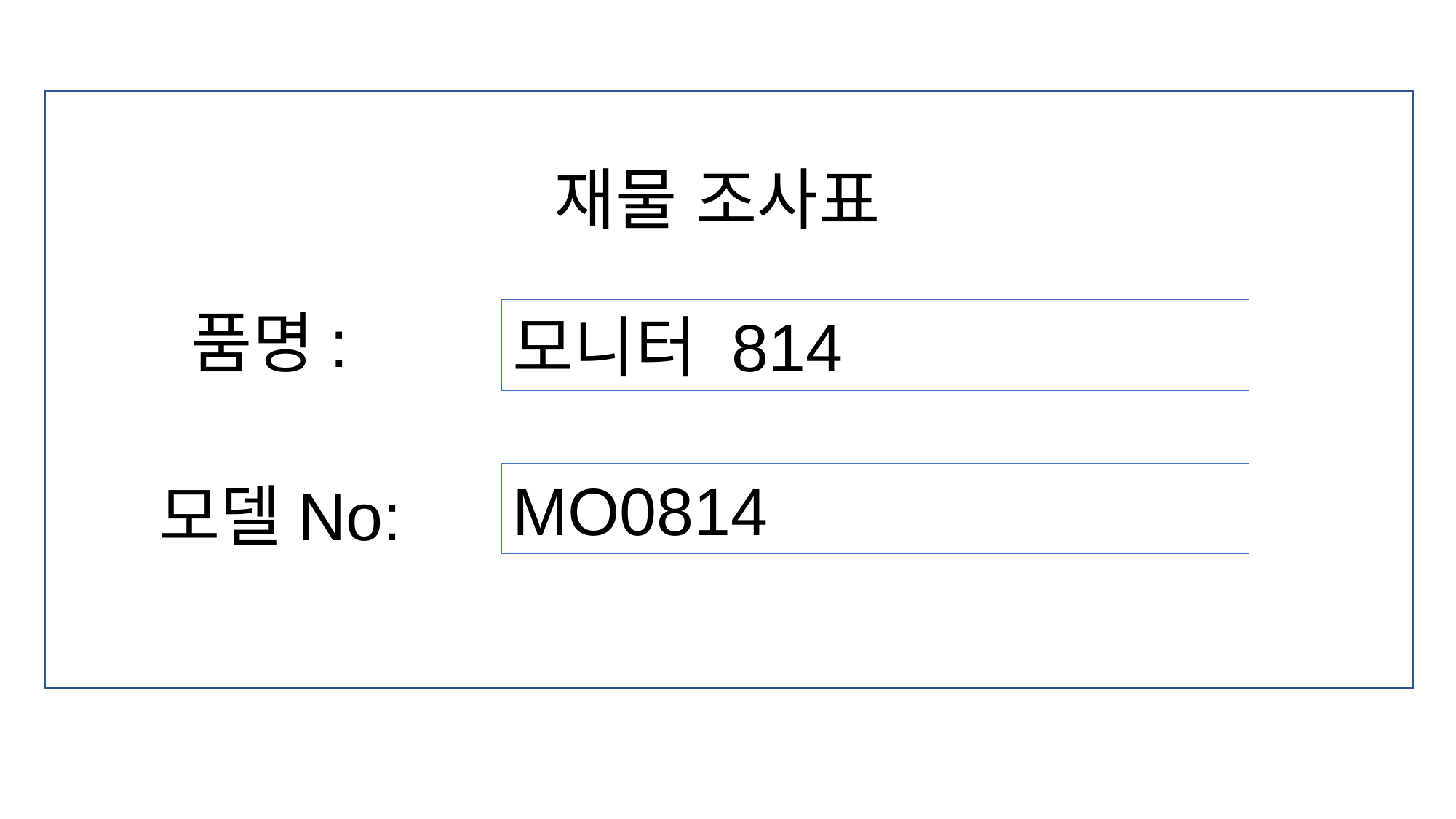

재물 조사표
품명:
모니터 814
MO0814
모델No: